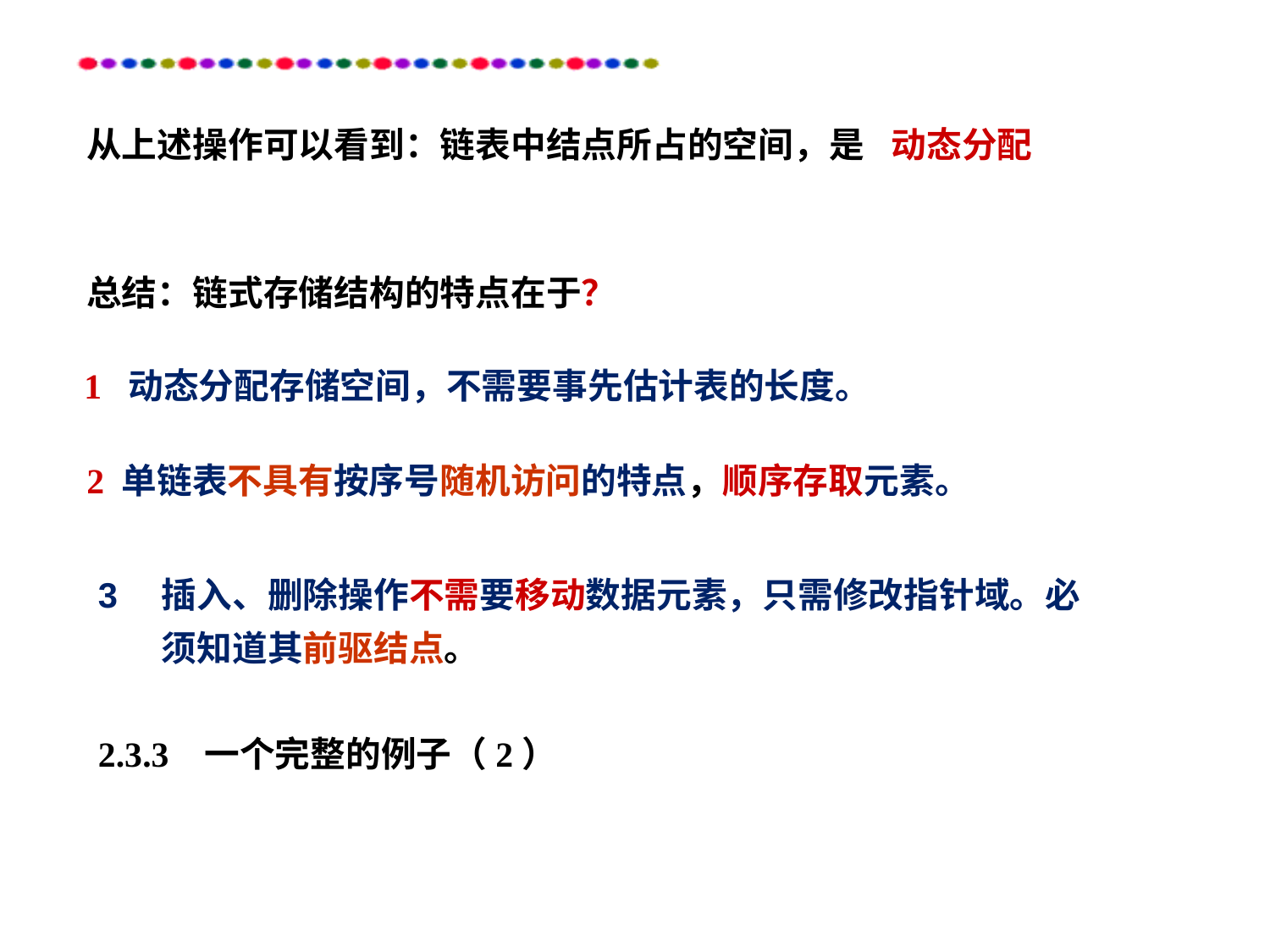

从上述操作可以看到：链表中结点所占的空间，是  ?
动态分配
总结：链式存储结构的特点在于？
1  动态分配存储空间，不需要事先估计表的长度。
2 单链表不具有按序号随机访问的特点，顺序存取元素。
插入、删除操作不需要移动数据元素，只需修改指针域。必须知道其前驱结点。

2.3.3   一个完整的例子（2）